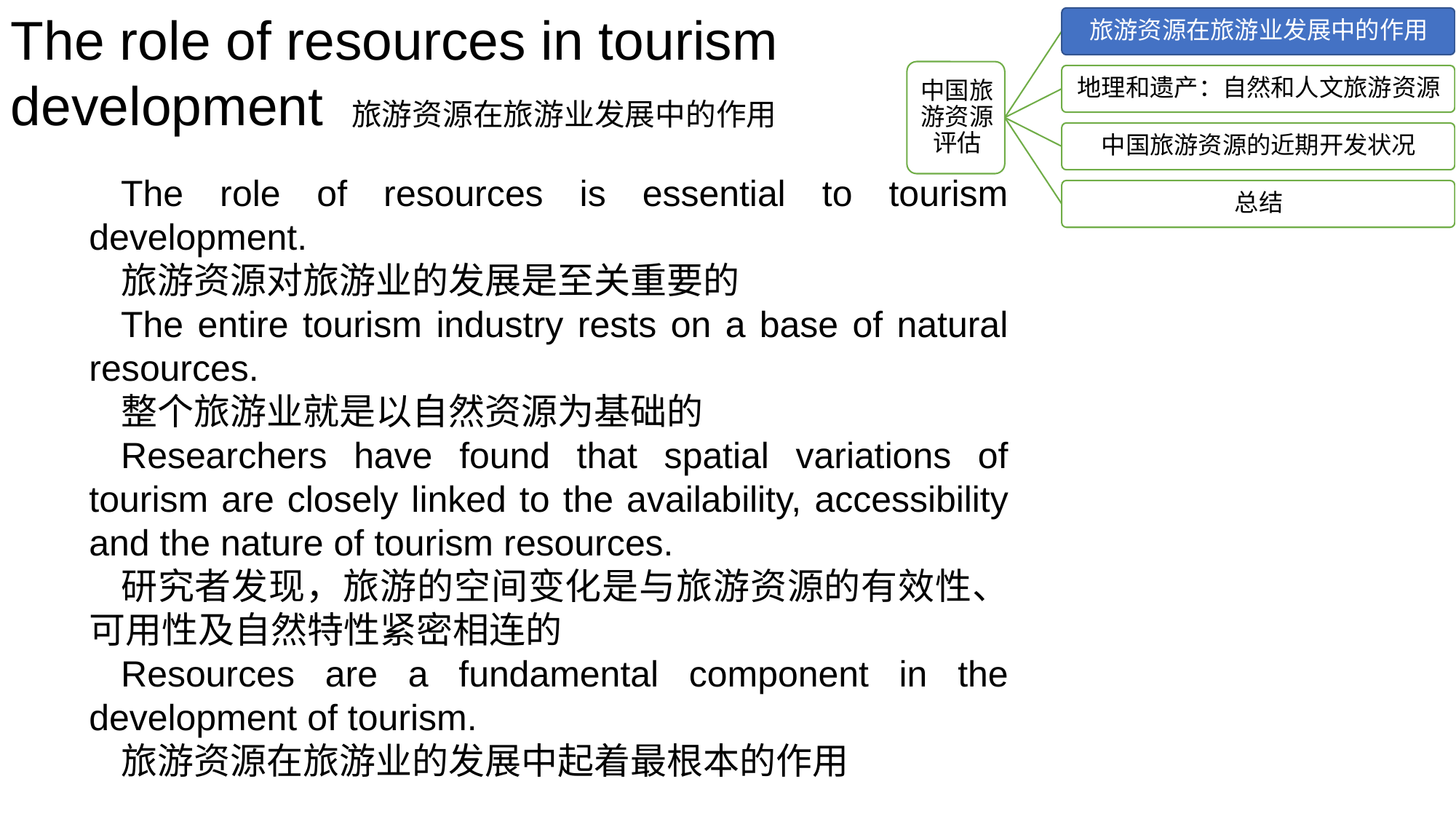

The role of resources in tourism development 旅游资源在旅游业发展中的作用
中国旅游资源评估

旅游资源在旅游业发展中的作用

地理和遗产：自然和人文旅游资源

中国旅游资源的近期开发状况

总结
The role of resources is essential to tourism development.
旅游资源对旅游业的发展是至关重要的
The entire tourism industry rests on a base of natural resources.
整个旅游业就是以自然资源为基础的
Researchers have found that spatial variations of tourism are closely linked to the availability, accessibility and the nature of tourism resources.
研究者发现，旅游的空间变化是与旅游资源的有效性、可用性及自然特性紧密相连的
Resources are a fundamental component in the development of tourism.
旅游资源在旅游业的发展中起着最根本的作用